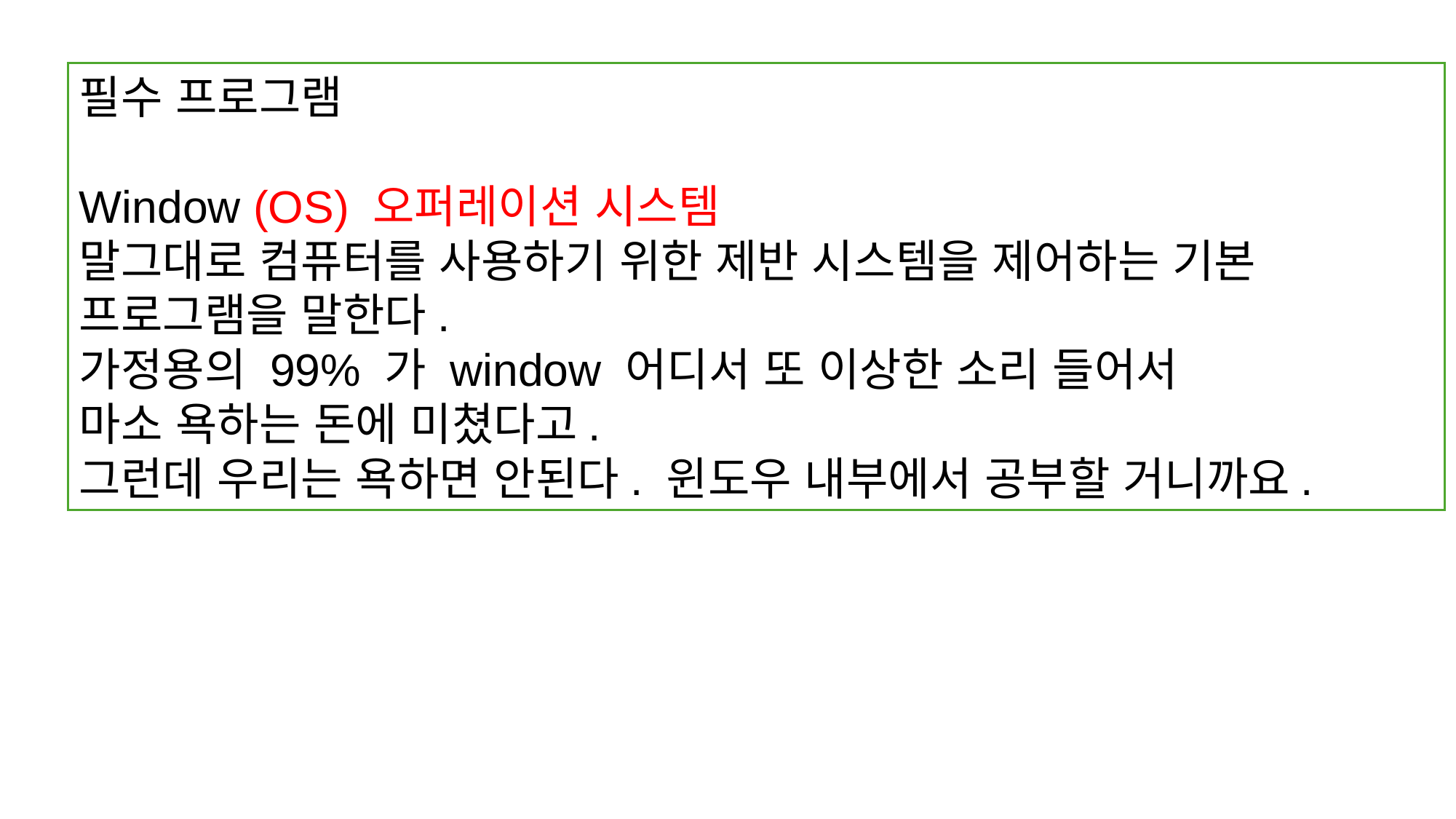

필수 프로그램

Window (OS) 오퍼레이션 시스템
말그대로 컴퓨터를 사용하기 위한 제반 시스템을 제어하는 기본 프로그램을 말한다.
가정용의 99% 가 window 어디서 또 이상한 소리 들어서
마소 욕하는 돈에 미쳤다고.
그런데 우리는 욕하면 안된다. 윈도우 내부에서 공부할 거니까요.